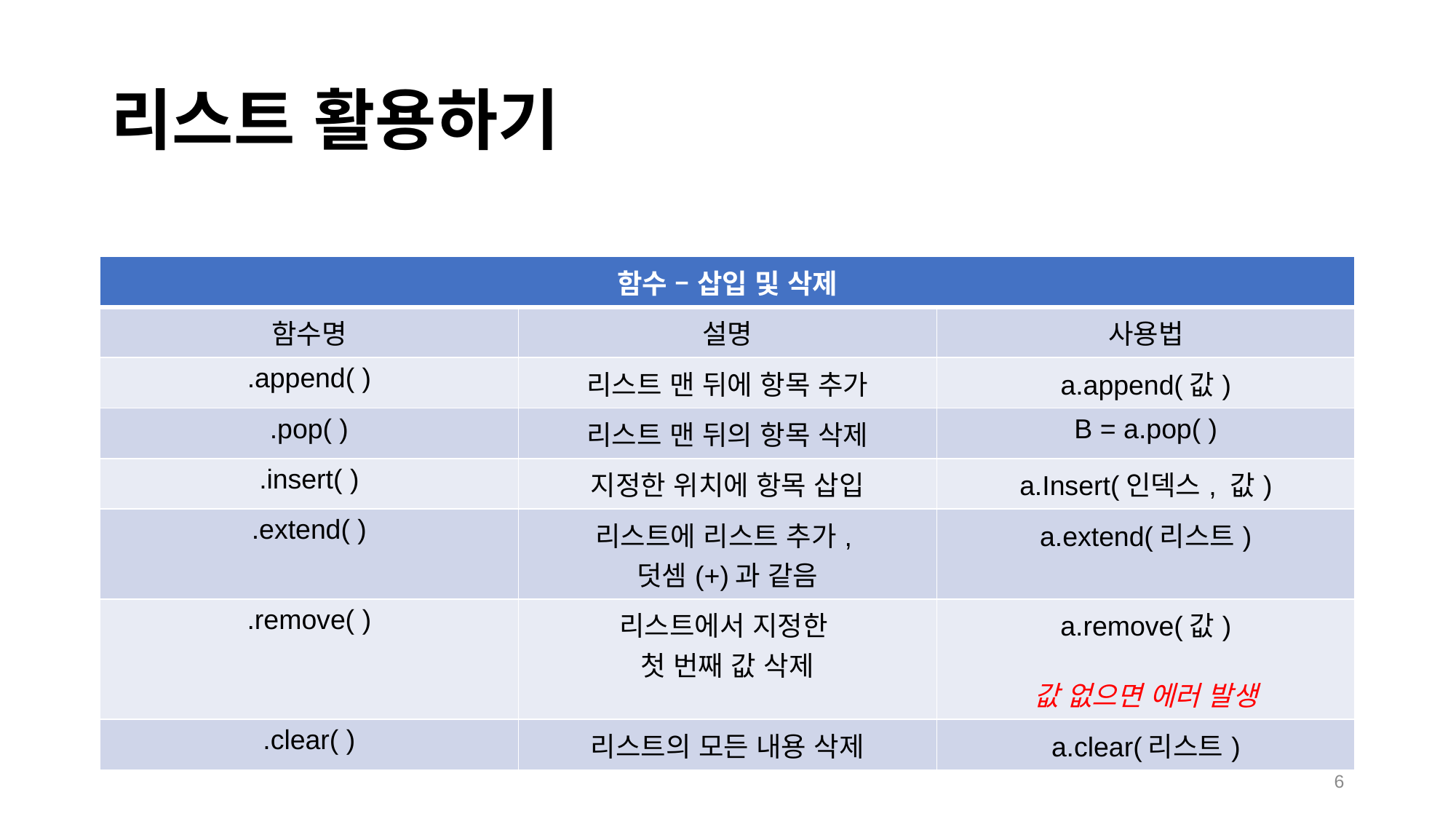

# 리스트 활용하기
| 함수 – 삽입 및 삭제 |  |  |
| --- | --- | --- |
| 함수명 | 설명 | 사용법 |
| .append( ) | 리스트 맨 뒤에 항목 추가 | a.append(값) |
| .pop( ) | 리스트 맨 뒤의 항목 삭제 | B = a.pop( ) |
| .insert( ) | 지정한 위치에 항목 삽입 | a.Insert(인덱스, 값) |
| .extend( ) | 리스트에 리스트 추가, 덧셈(+)과 같음 | a.extend(리스트) |
| .remove( ) | 리스트에서 지정한 첫 번째 값 삭제 | a.remove(값) 값 없으면 에러 발생 |
| .clear( ) | 리스트의 모든 내용 삭제 | a.clear(리스트) |
6